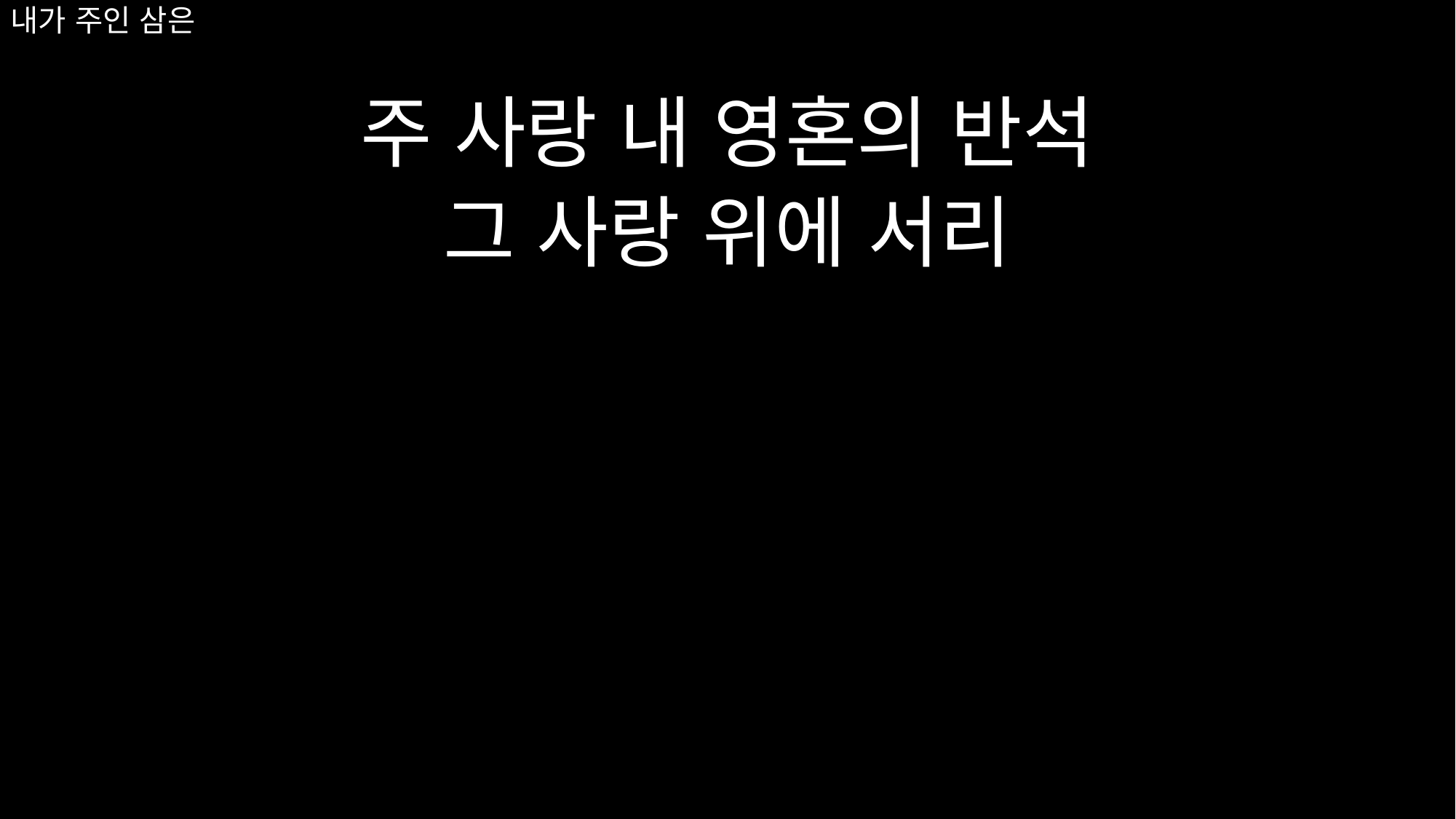

# 내가 주인 삼은
주 사랑 내 영혼의 반석
그 사랑 위에 서리